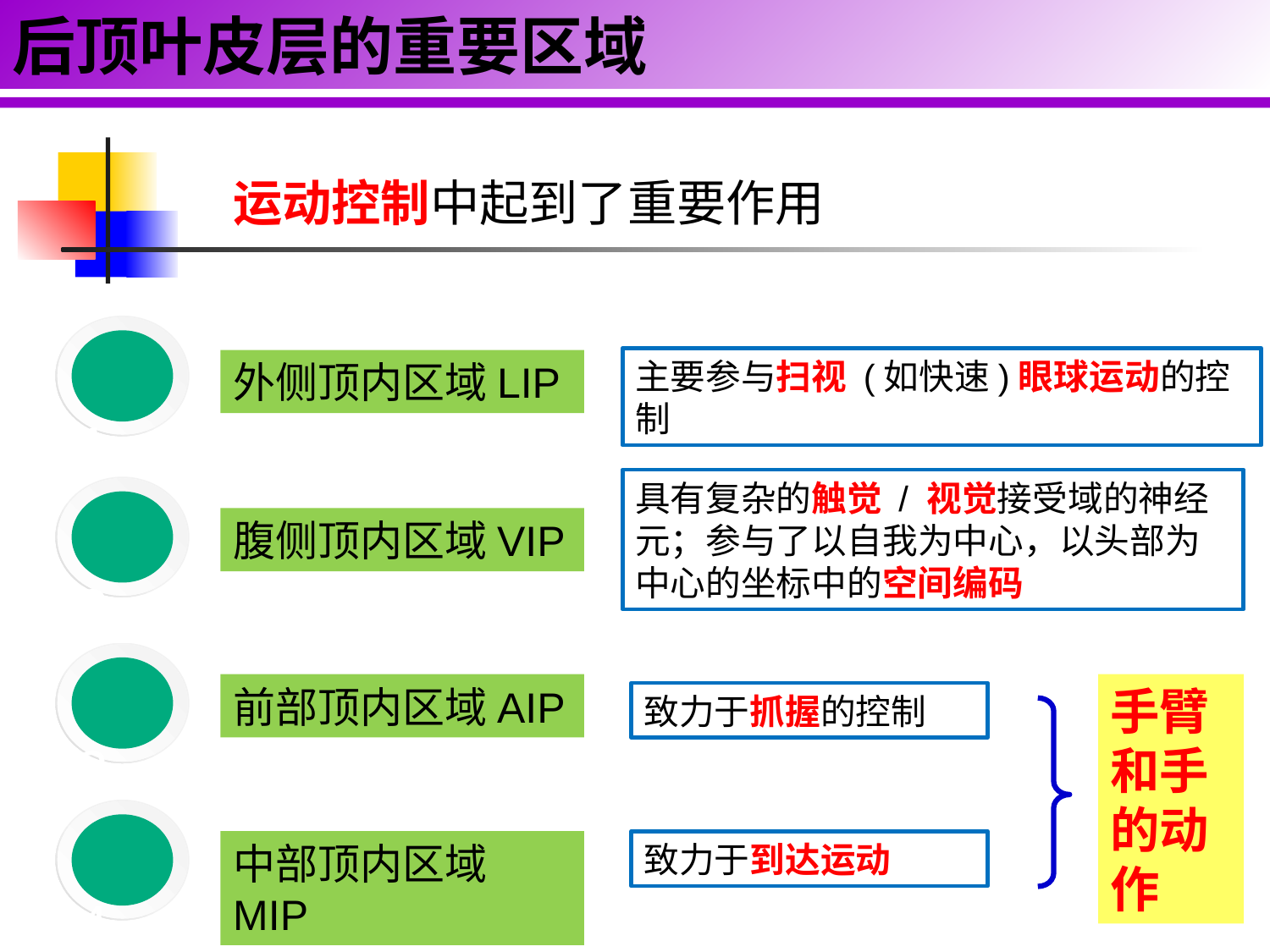

后顶叶皮层的重要区域

运动控制中起到了重要作用

 1
主要参与扫视 (如快速)眼球运动的控制
外侧顶内区域LIP
具有复杂的触觉 / 视觉接受域的神经元；参与了以自我为中心，以头部为中心的坐标中的空间编码

 2
腹侧顶内区域VIP

 3
前部顶内区域AIP
手臂和手的动作
致力于抓握的控制

 4

中部顶内区域MIP
致力于到达运动